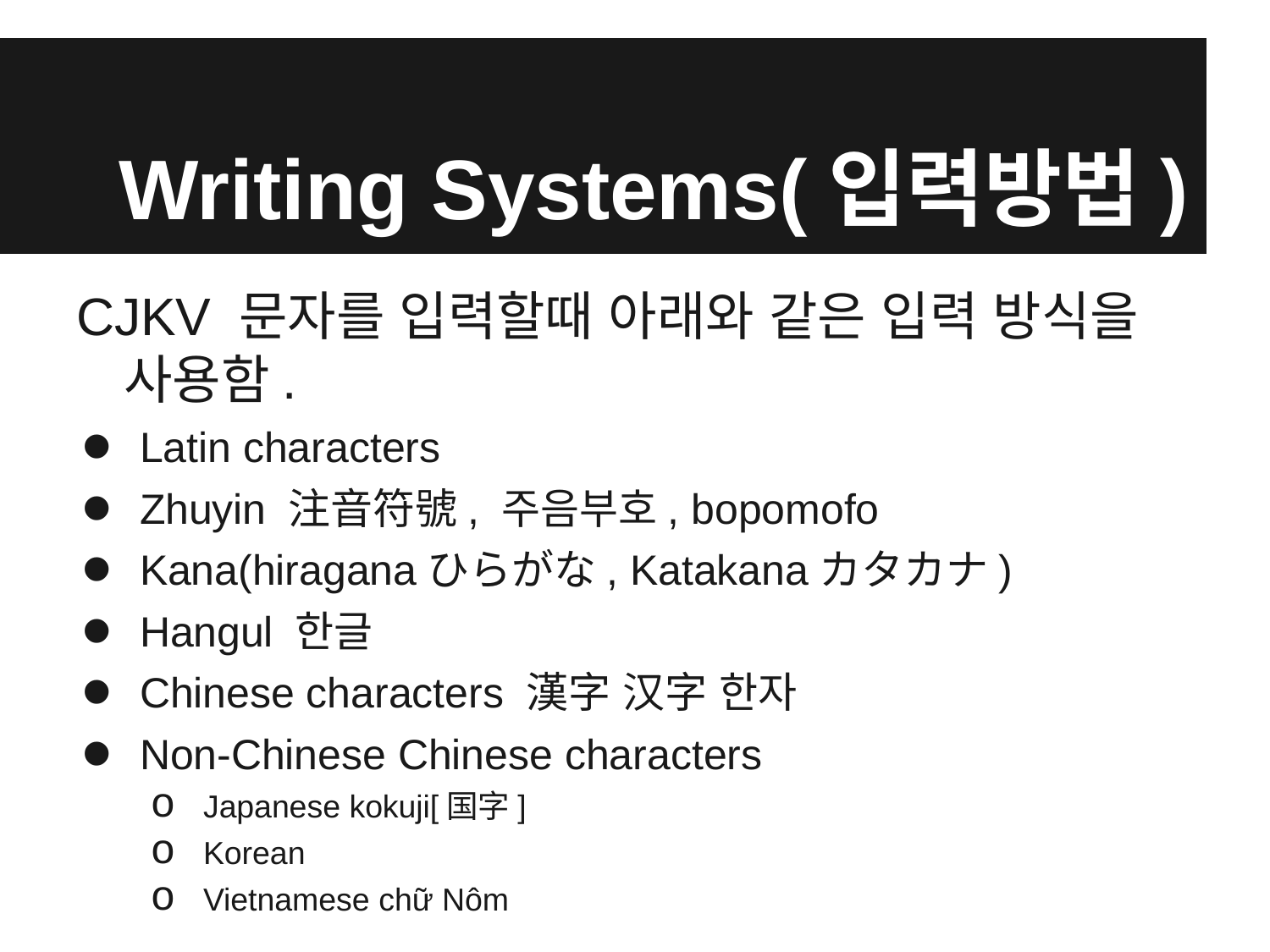

# Writing Systems(입력방법)
CJKV 문자를 입력할때 아래와 같은 입력 방식을 사용함.
Latin characters
Zhuyin 注音符號, 주음부호, bopomofo
Kana(hiraganaひらがな, Katakanaカタカナ)
Hangul 한글
Chinese characters 漢字 汉字 한자
Non-Chinese Chinese characters
Japanese kokuji[国字]
Korean
Vietnamese chữ Nôm